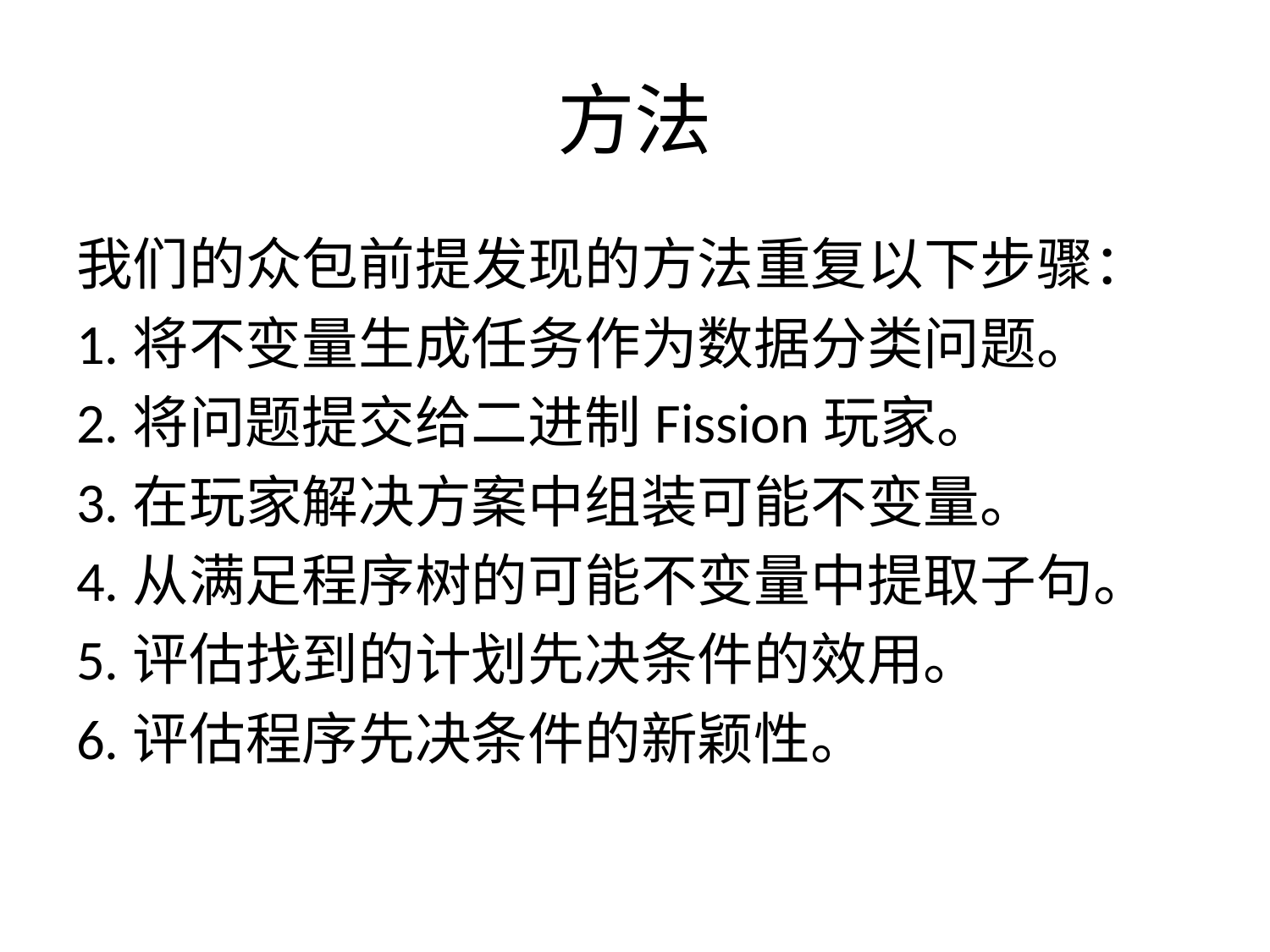

# 方法
我们的众包前提发现的方法重复以下步骤：
1.将不变量生成任务作为数据分类问题。
2.将问题提交给二进制Fission玩家。
3.在玩家解决方案中组装可能不变量。
4.从满足程序树的可能不变量中提取子句。
5.评估找到的计划先决条件的效用。
6.评估程序先决条件的新颖性。